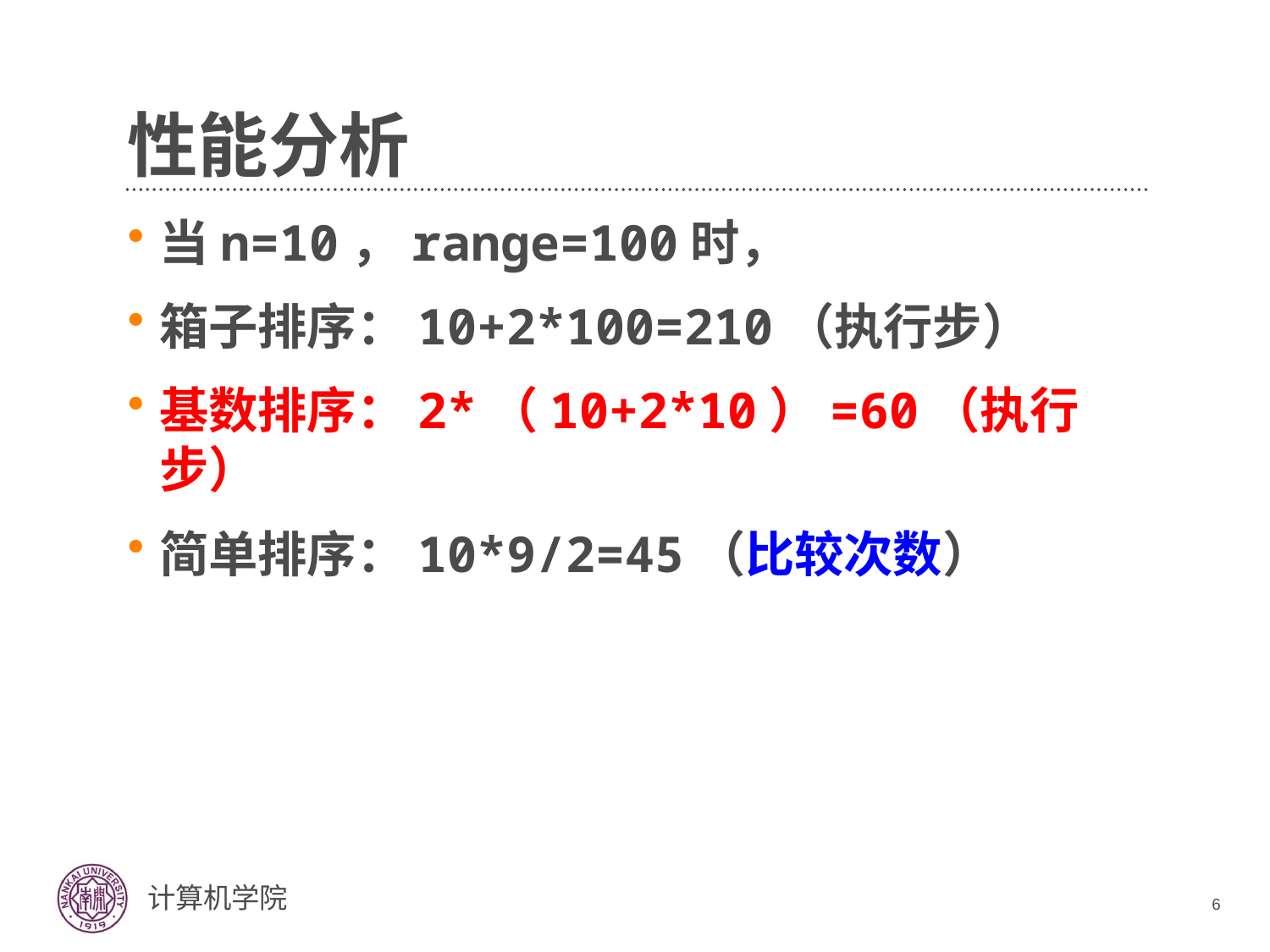

# 性能分析
当n=10，range=100时，
箱子排序：10+2*100=210（执行步）
基数排序：2*（10+2*10）=60（执行步）
简单排序：10*9/2=45（比较次数）
6